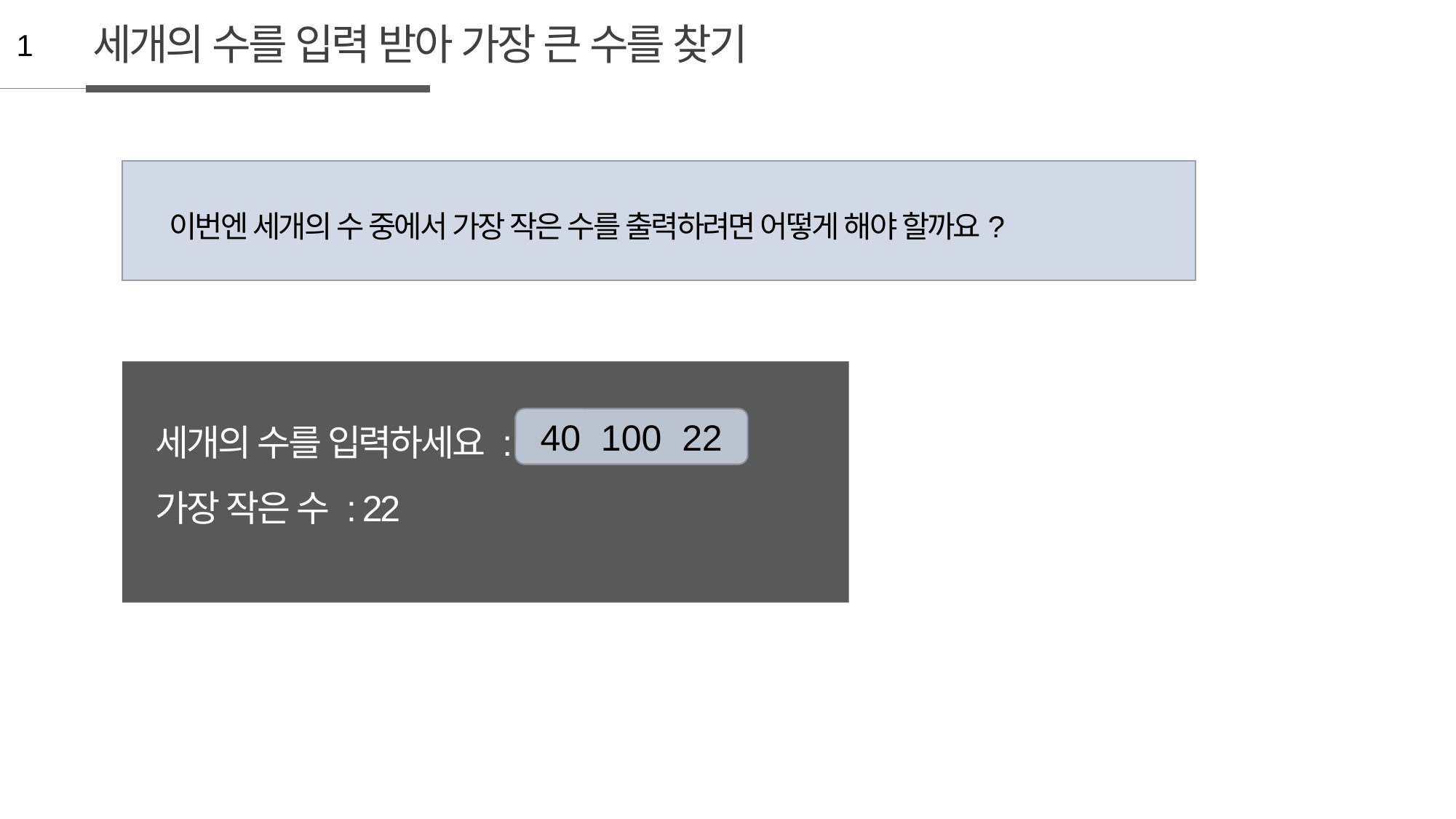

세개의 수를 입력 받아 가장 큰 수를 찾기
1

이번엔 세개의 수 중에서 가장 작은 수를 출력하려면 어떻게 해야 할까요?

세개의 수를 입력하세요 :
가장 작은 수 : 22
40  100  22